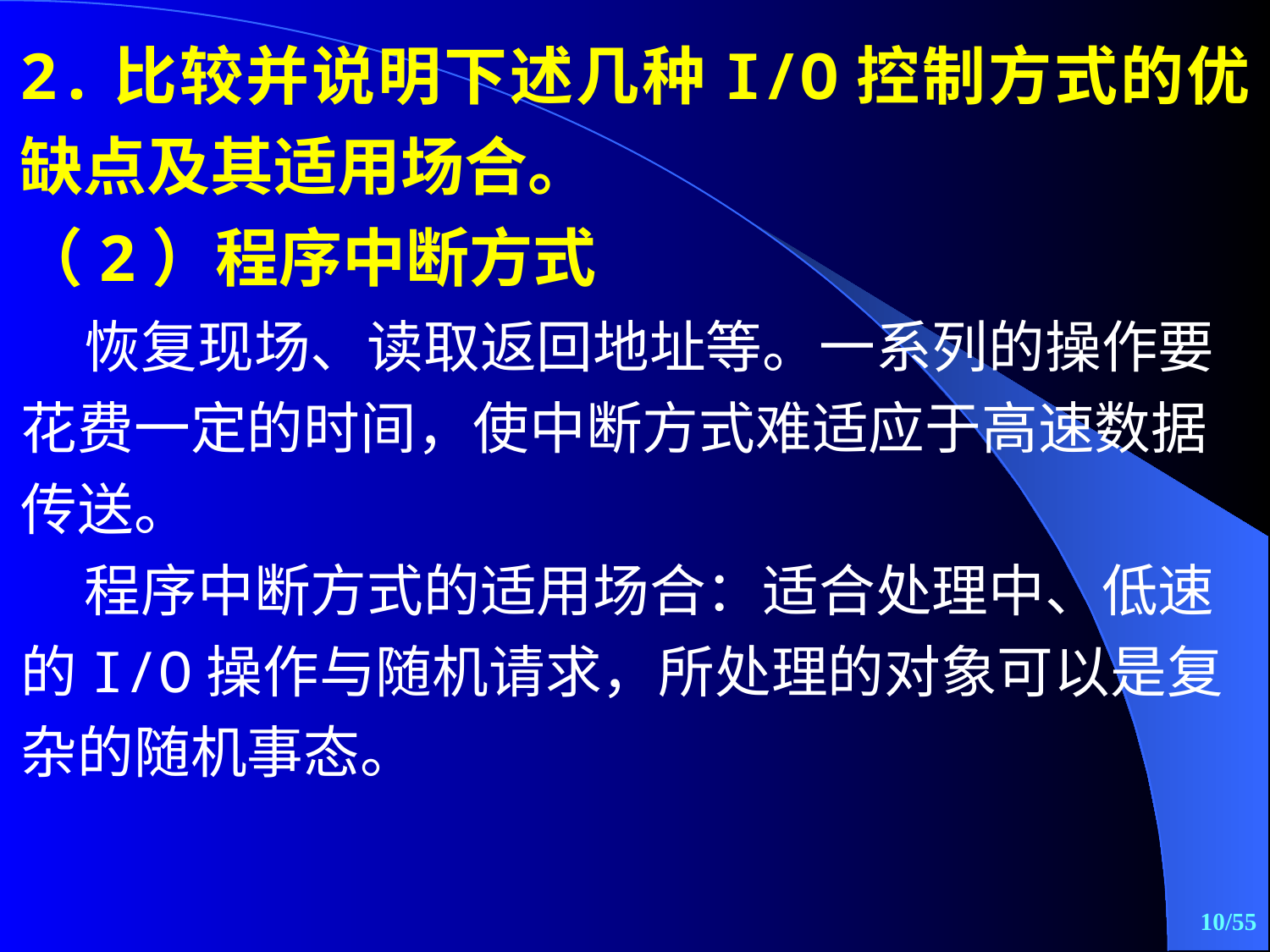

2.比较并说明下述几种I/O控制方式的优缺点及其适用场合。
（2）程序中断方式
恢复现场、读取返回地址等。一系列的操作要花费一定的时间，使中断方式难适应于高速数据传送。
程序中断方式的适用场合：适合处理中、低速的I/O操作与随机请求，所处理的对象可以是复杂的随机事态。
10/55